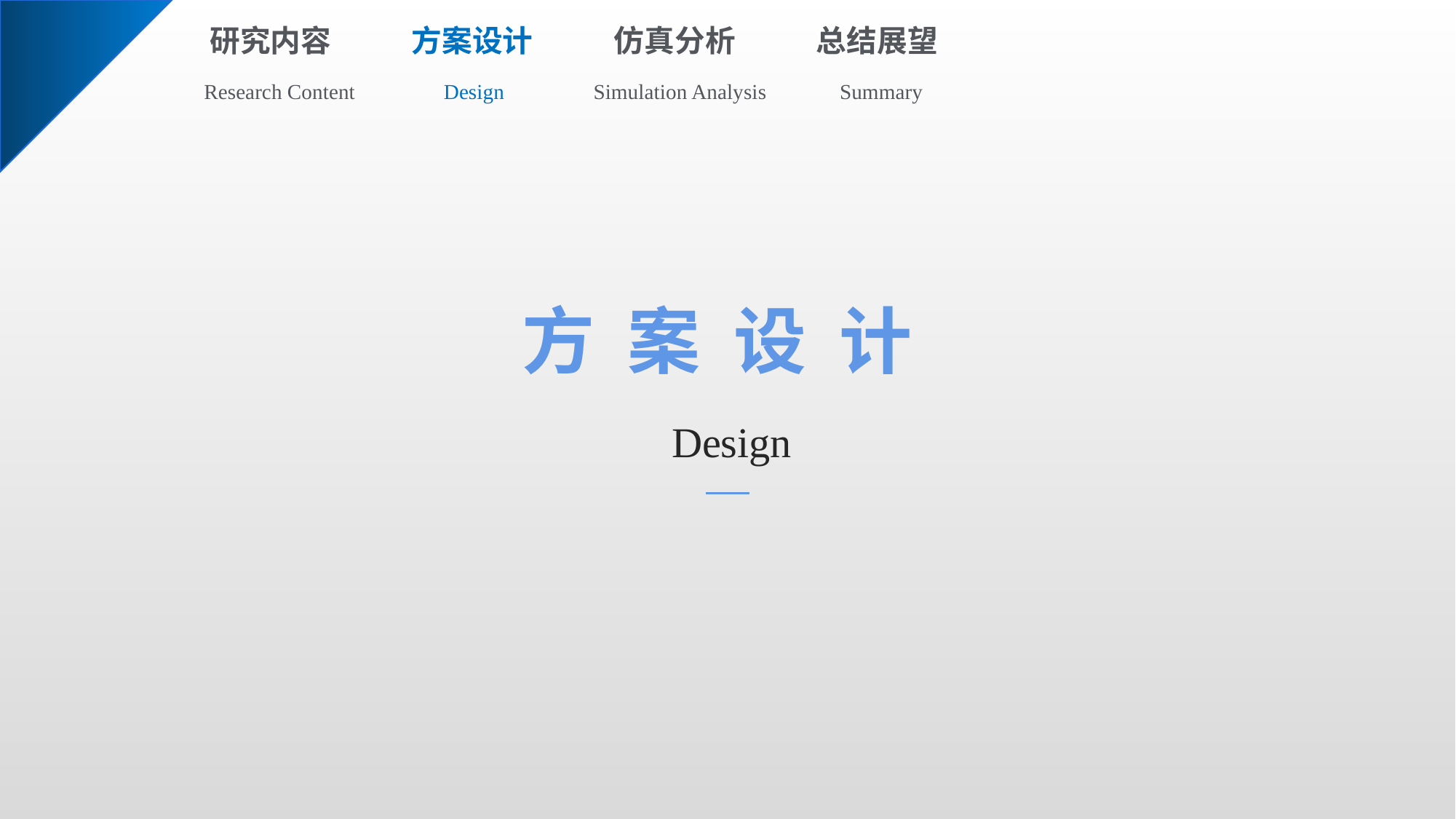

研究内容
方案设计
仿真分析
总结展望
Research Content
Design
Simulation Analysis
Summary
方  案  设  计
Design